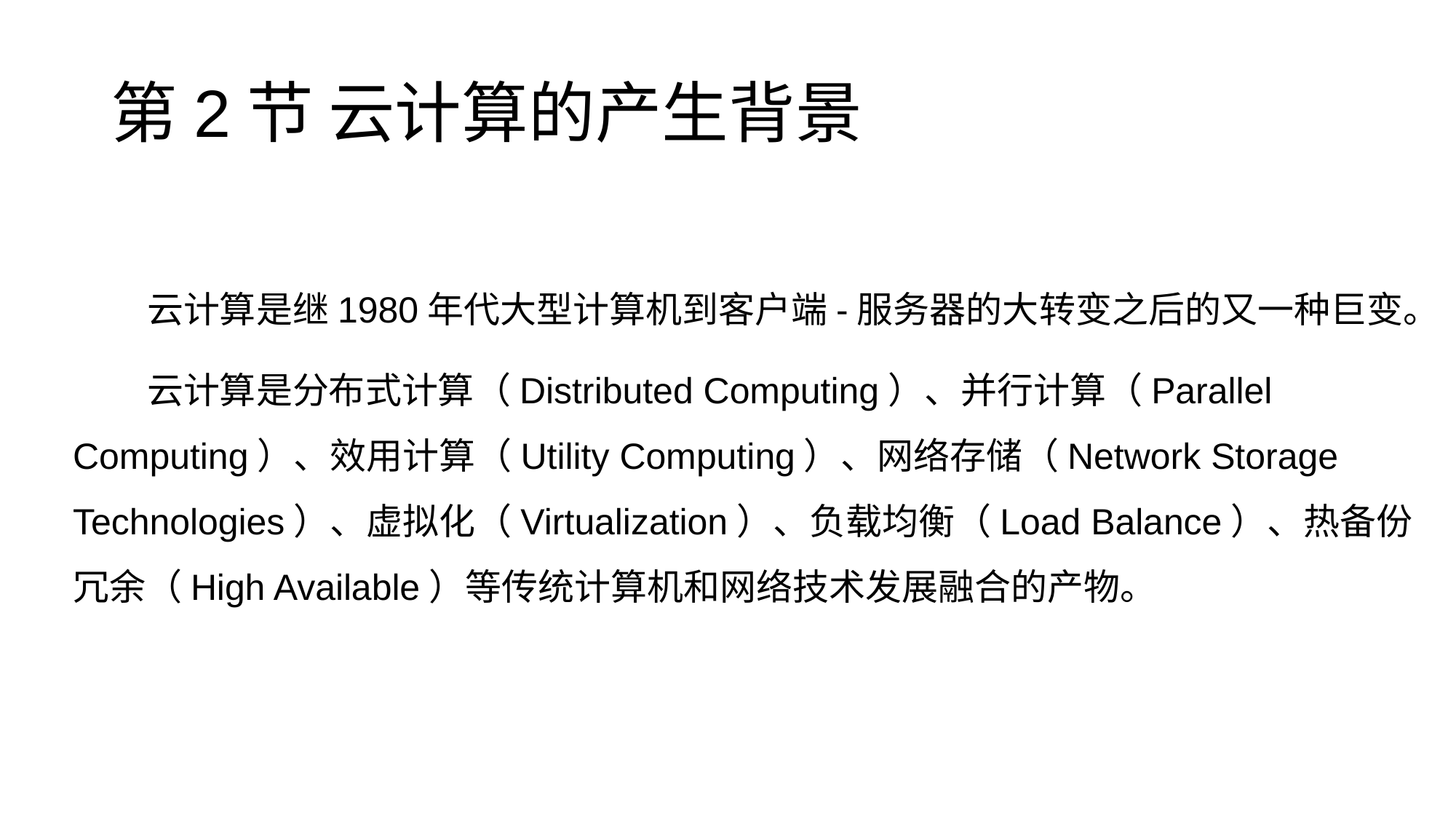

# 第2节 云计算的产生背景
        云计算是继1980年代大型计算机到客户端-服务器的大转变之后的又一种巨变。
        云计算是分布式计算（Distributed Computing）、并行计算（Parallel Computing）、效用计算（Utility Computing）、网络存储（Network Storage Technologies）、虚拟化（Virtualization）、负载均衡（Load Balance）、热备份冗余（High Available）等传统计算机和网络技术发展融合的产物。